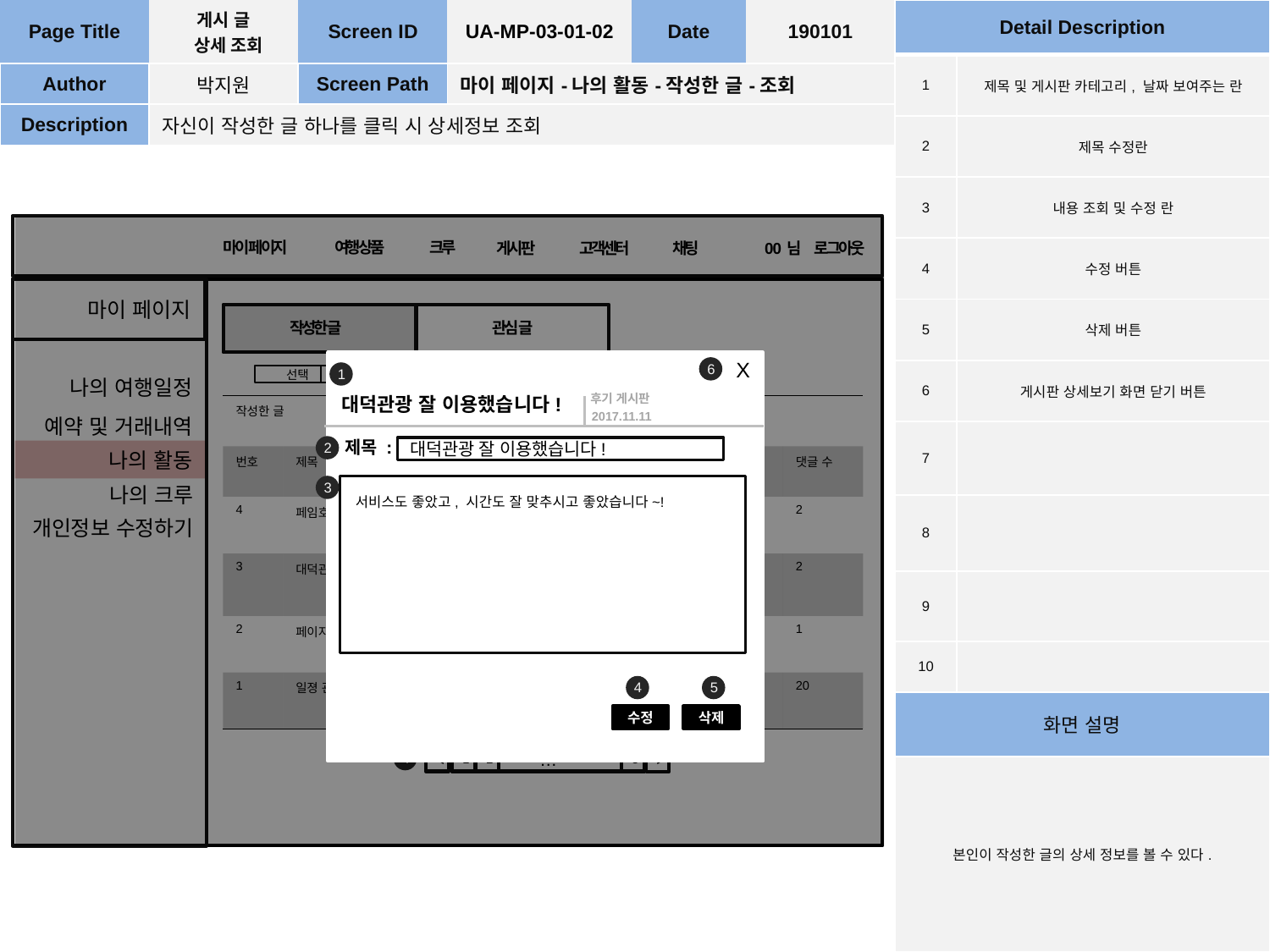

| Page Title | 게시 글 상세 조회 | Screen ID | UA-MP-03-01-02 | Date | 190101 |
| --- | --- | --- | --- | --- | --- |
| Author | 박지원 | Screen Path | 마이 페이지-나의 활동-작성한 글-조회 |  |  |
| Description | 자신이 작성한 글 하나를 클릭 시 상세정보 조회 |  |  |  |  |
| Detail Description |  |
| --- | --- |
| 1 | 제목 및 게시판 카테고리, 날짜 보여주는 란 |
| 2 | 제목 수정란 |
| 3 | 내용 조회 및 수정 란 |
| 4 | 수정 버튼 |
| 5 | 삭제 버튼 |
| 6 | 게시판 상세보기 화면 닫기 버튼 |
| 7 |  |
| 8 |  |
| 9 |  |
| 10 |  |
| 화면 설명 |  |
| 본인이 작성한 글의 상세 정보를 볼 수 있다. |  |

여행상품
크루
마이 페이지
게시판
고객센터
채팅
0 0 님
로그아웃

마이 페이지

작성한 글
관심 글
X

6

1

검색
▼
선택
나의 여행일정
후기 게시판
대덕관광 잘 이용했습니다!
| 작성한 글 |  |  |  |  |  |
| --- | --- | --- | --- | --- | --- |
| 번호 | 제목 | 작성일 | 좋아요 수 | 조회수 | 댓글 수 |
| 4 | 페임호텔 가딩 세르퐁 너무 좋아요 | 2017.12.12 | 2 | 120 | 2 |
| 3 | 대덕관광 잘 이용했습니다! | 2017.11.11 | 3 | 95 | 2 |
| 2 | 페이지 관리 문의 | 2017.10.24 | 0 | 110 | 1 |
| 1 | 일졍 관련 사항 | 2017.12.12 | 120 | 800 | 20 |
2017.11.11
예약 및 거래내역
제목 :
2

대덕관광 잘 이용했습니다!
나의 활동
3

나의 크루

서비스도 좋았고, 시간도 잘 맞추시고 좋았습니다~!
개인정보 수정하기
4

5

삭제
수정
4

◀
1
5
2
▶
…